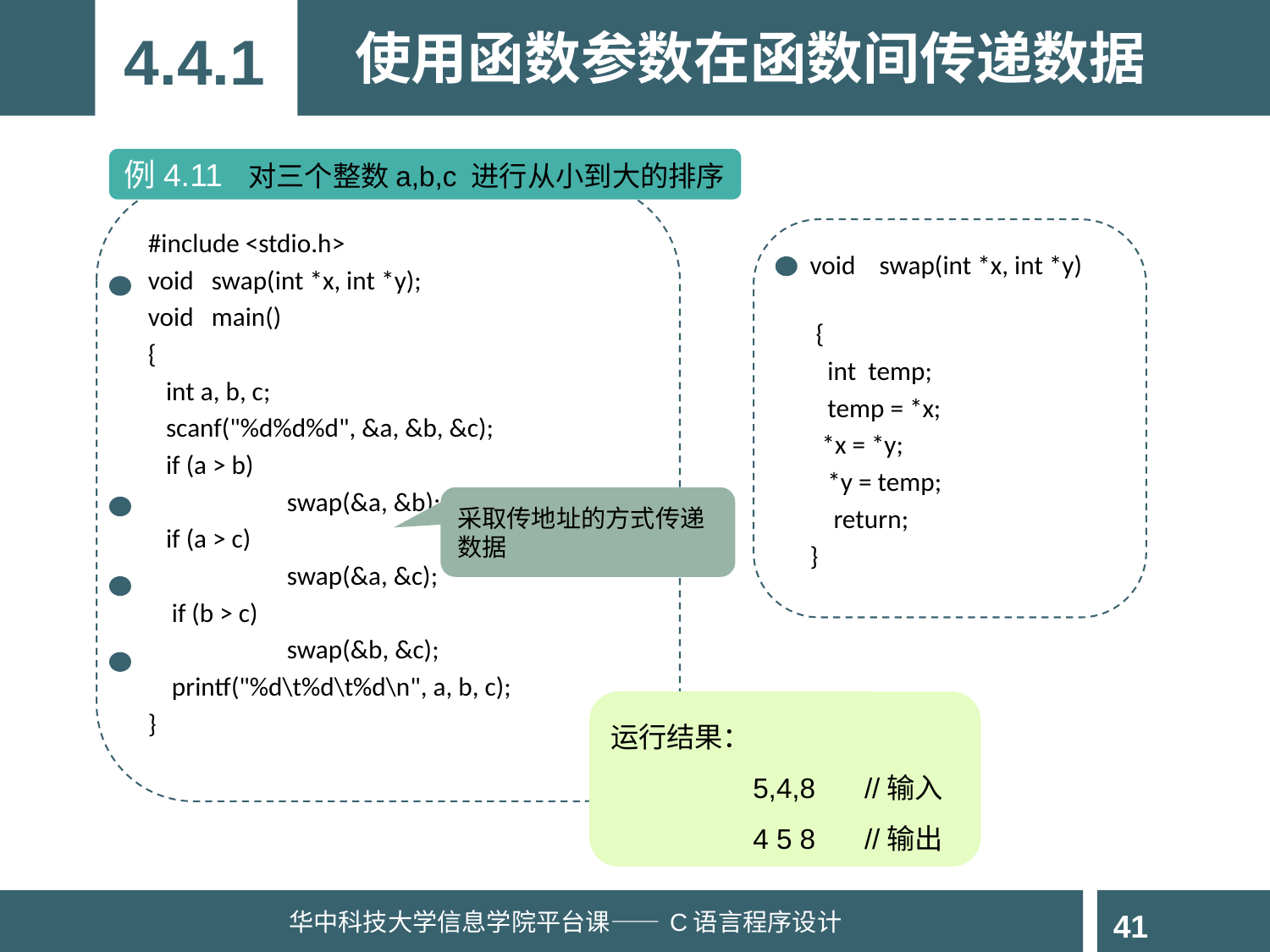

4.4.1
使用函数参数在函数间传递数据
例4.11  对三个整数a,b,c 进行从小到大的排序

#include <stdio.h>
void   swap(int *x, int *y);
void   main()
{
   int a, b, c;
   scanf("%d%d%d", &a, &b, &c);
   if (a > b)
	  swap(&a, &b);
   if (a > c)
	  swap(&a, &c);
    if (b > c)
	  swap(&b, &c);
    printf("%d\t%d\t%d\n", a, b, c);
}
void    swap(int *x, int *y)
 {
   int  temp;
   temp = *x;
  *x = *y;
   *y = temp;
    return;
}

采取传地址的方式传递数据

运行结果：
	  5,4,8	//输入
  	  4 5 8	//输出